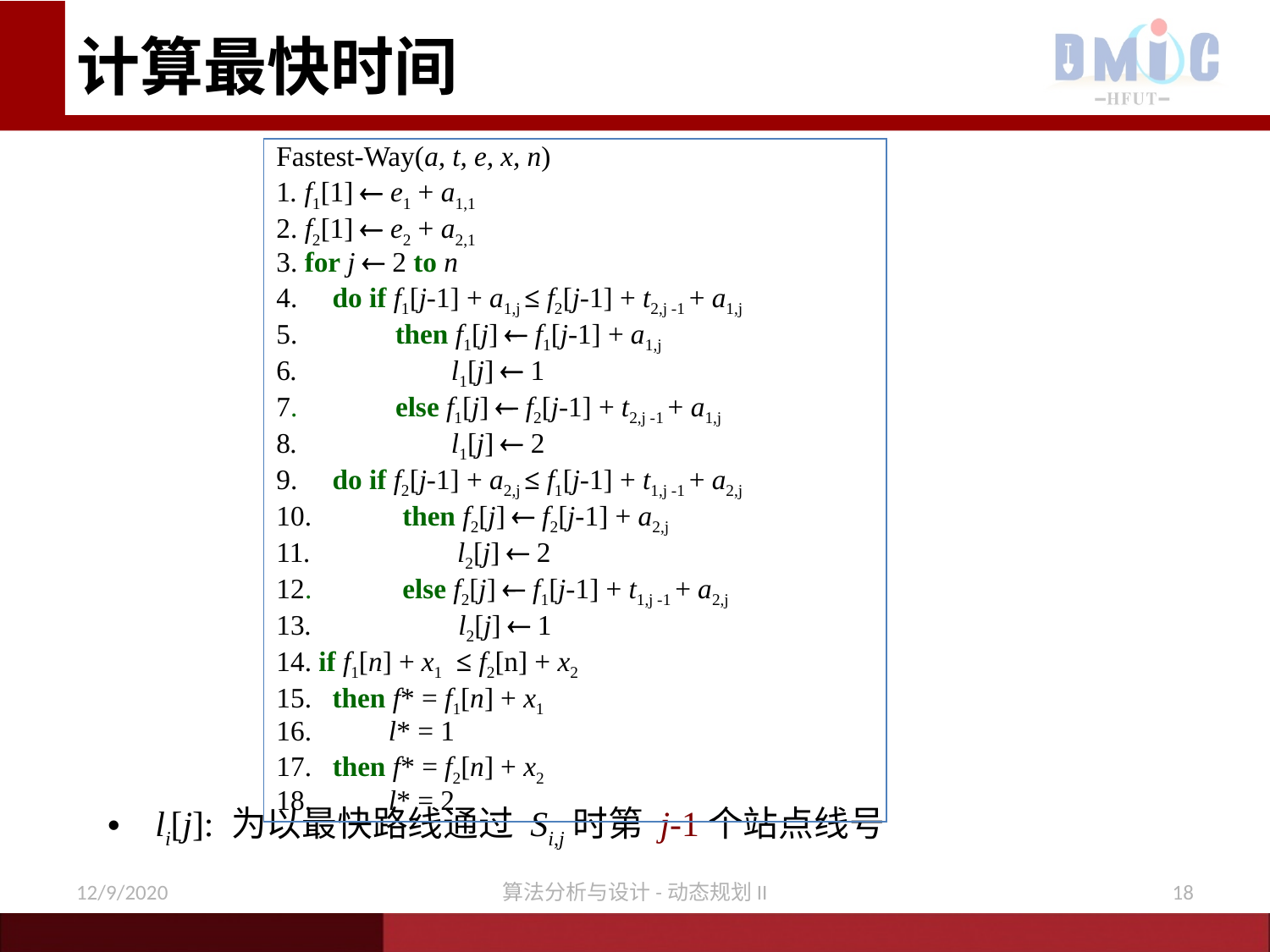

# 计算最快时间
Fastest-Way(a, t, e, x, n)
1. f1[1] ← e1 + a1,1
2. f2[1] ← e2 + a2,1
3. for j ← 2 to n
4.     do if f1[j-1] + a1,j ≤ f2[j-1] + t2,j -1 + a1,j
5.              then f1[j] ← f1[j-1] + a1,j
6.                      l1[j] ← 1
7.              else f1[j] ← f2[j-1] + t2,j -1 + a1,j
8.                      l1[j] ← 2
9.     do if f2[j-1] + a2,j ≤ f1[j-1] + t1,j -1 + a2,j
10.             then f2[j] ← f2[j-1] + a2,j
11.                     l2[j] ← 2
12.             else f2[j] ← f1[j-1] + t1,j -1 + a2,j
13.                     l2[j] ← 1
14. if f1[n] + x1  ≤ f2[n] + x2
15.   then f* = f1[n] + x1
16.           l* = 1
17.   then f* = f2[n] + x2
18.           l* = 2
li[j]: 为以最快路线通过 Si,j时第 j-1个站点线号
12/9/2020
算法分析与设计-动态规划II
18